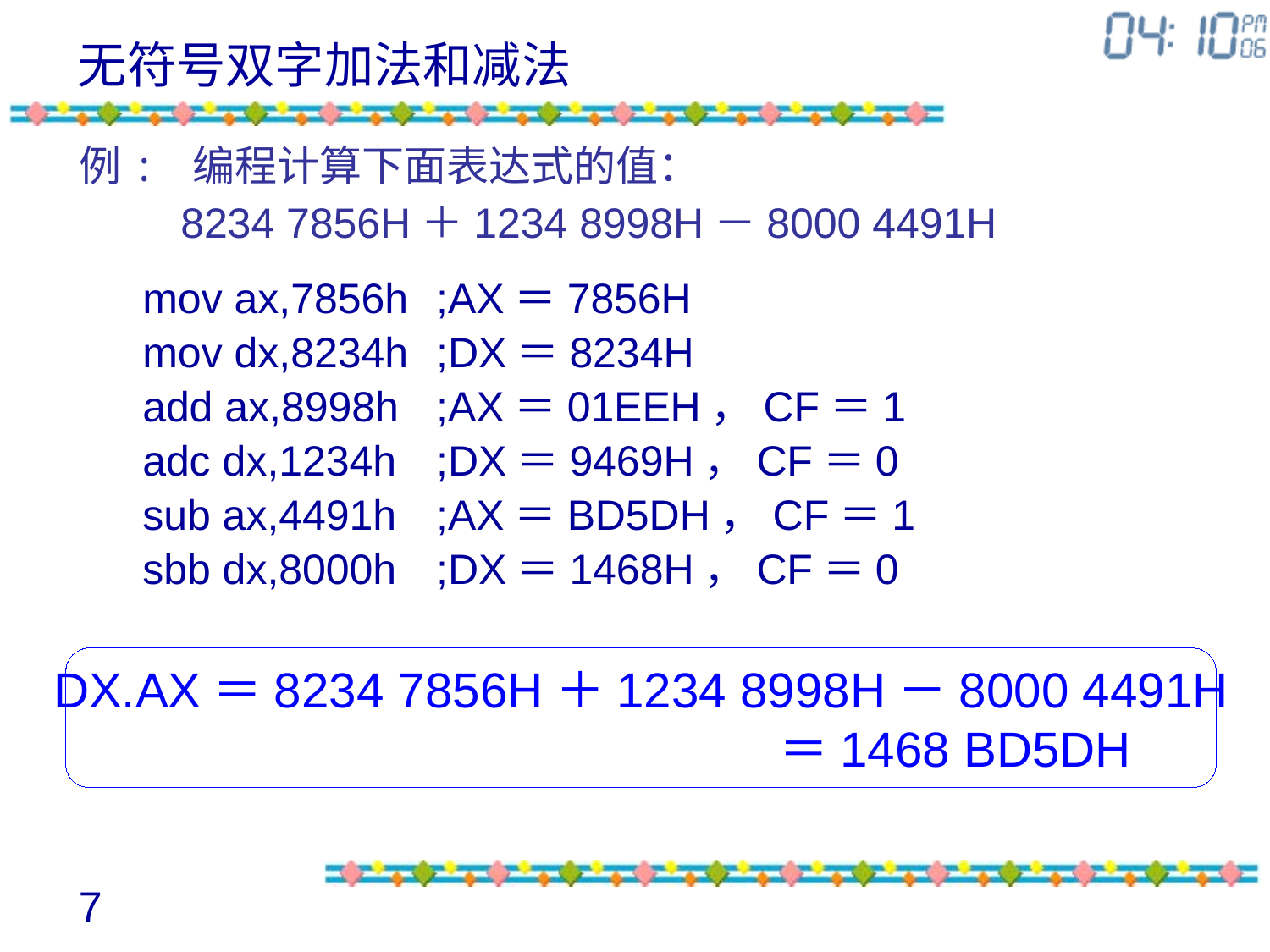

# 无符号双字加法和减法
例: 编程计算下面表达式的值：
    8234 7856H＋1234 8998H－8000 4491H
mov ax,7856h	;AX＝7856H
mov dx,8234h	;DX＝8234H
add ax,8998h	;AX＝01EEH，CF＝1
adc dx,1234h	;DX＝9469H，CF＝0
sub ax,4491h	;AX＝BD5DH，CF＝1
sbb dx,8000h	;DX＝1468H，CF＝0
DX.AX＝8234 7856H＋1234 8998H－8000 4491H
                                                        ＝1468 BD5DH